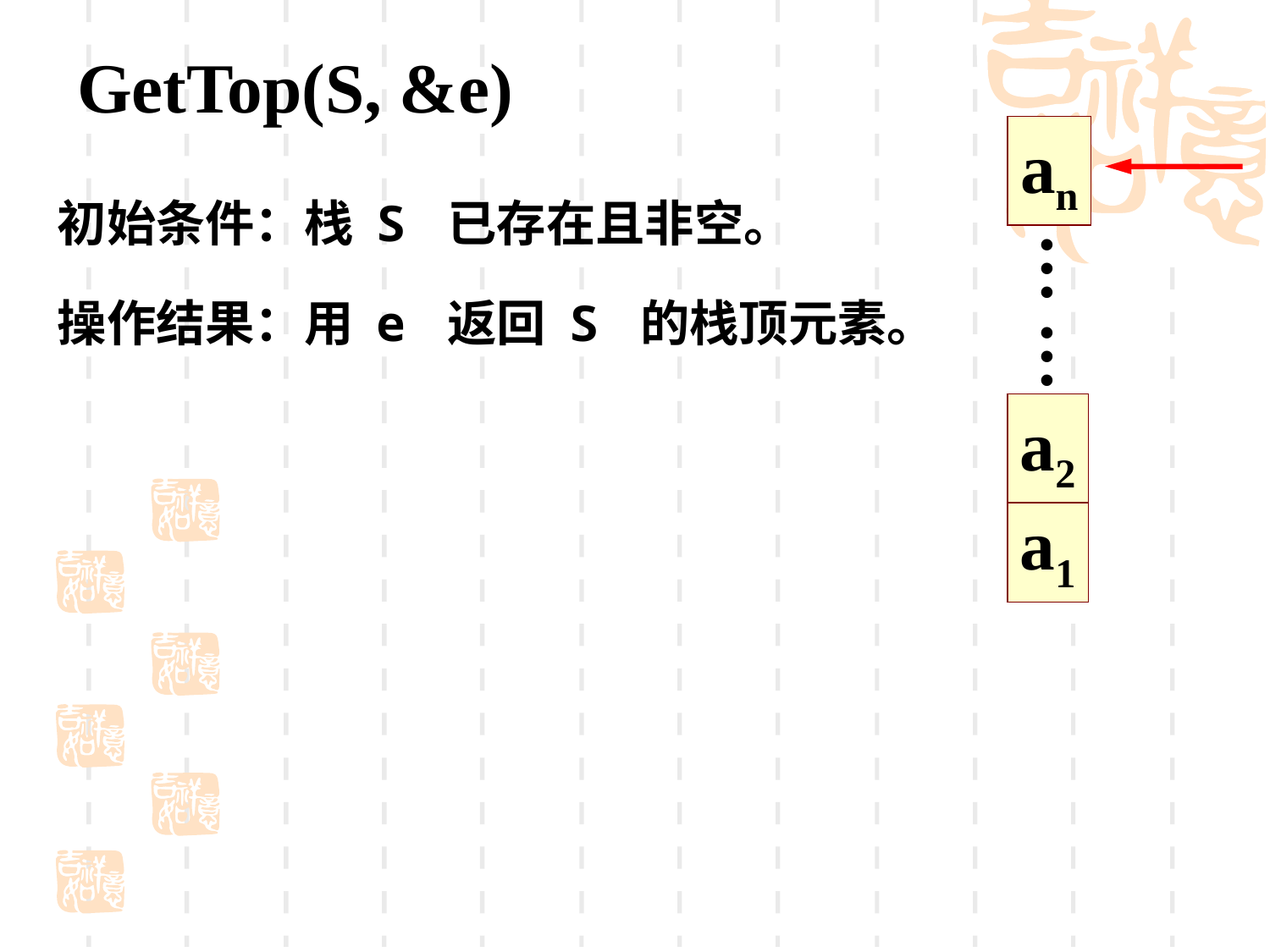

GetTop(S, &e)

an
初始条件：栈 S 已存在且非空。
… …
操作结果：用 e 返回 S 的栈顶元素。
a2
a1